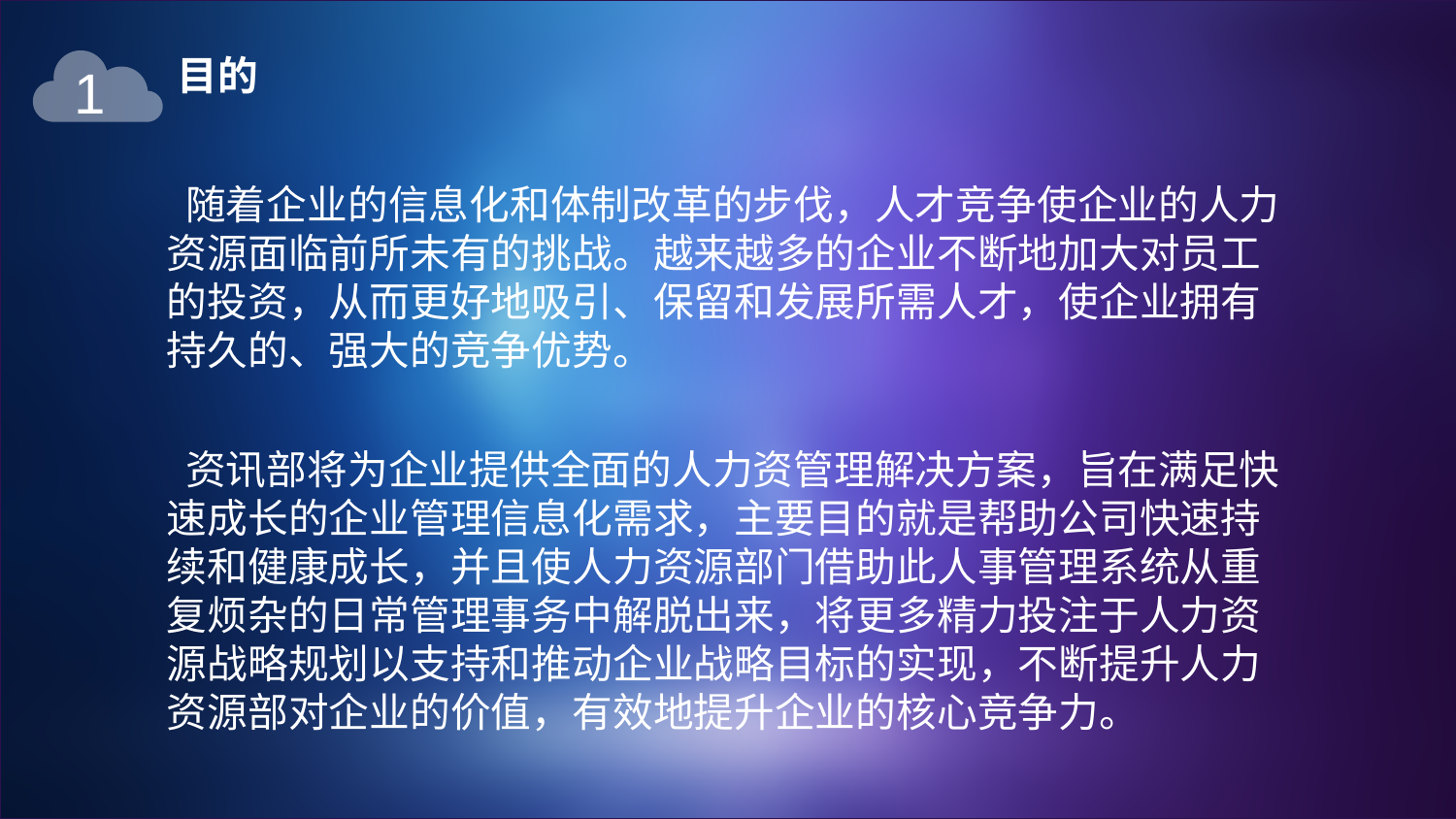

目的

1

  随着企业的信息化和体制改革的步伐，人才竞争使企业的人力资源面临前所未有的挑战。越来越多的企业不断地加大对员工的投资，从而更好地吸引、保留和发展所需人才，使企业拥有持久的、强大的竞争优势。

  资讯部将为企业提供全面的人力资管理解决方案，旨在满足快速成长的企业管理信息化需求，主要目的就是帮助公司快速持续和健康成长，并且使人力资源部门借助此人事管理系统从重复烦杂的日常管理事务中解脱出来，将更多精力投注于人力资源战略规划以支持和推动企业战略目标的实现，不断提升人力资源部对企业的价值，有效地提升企业的核心竞争力。